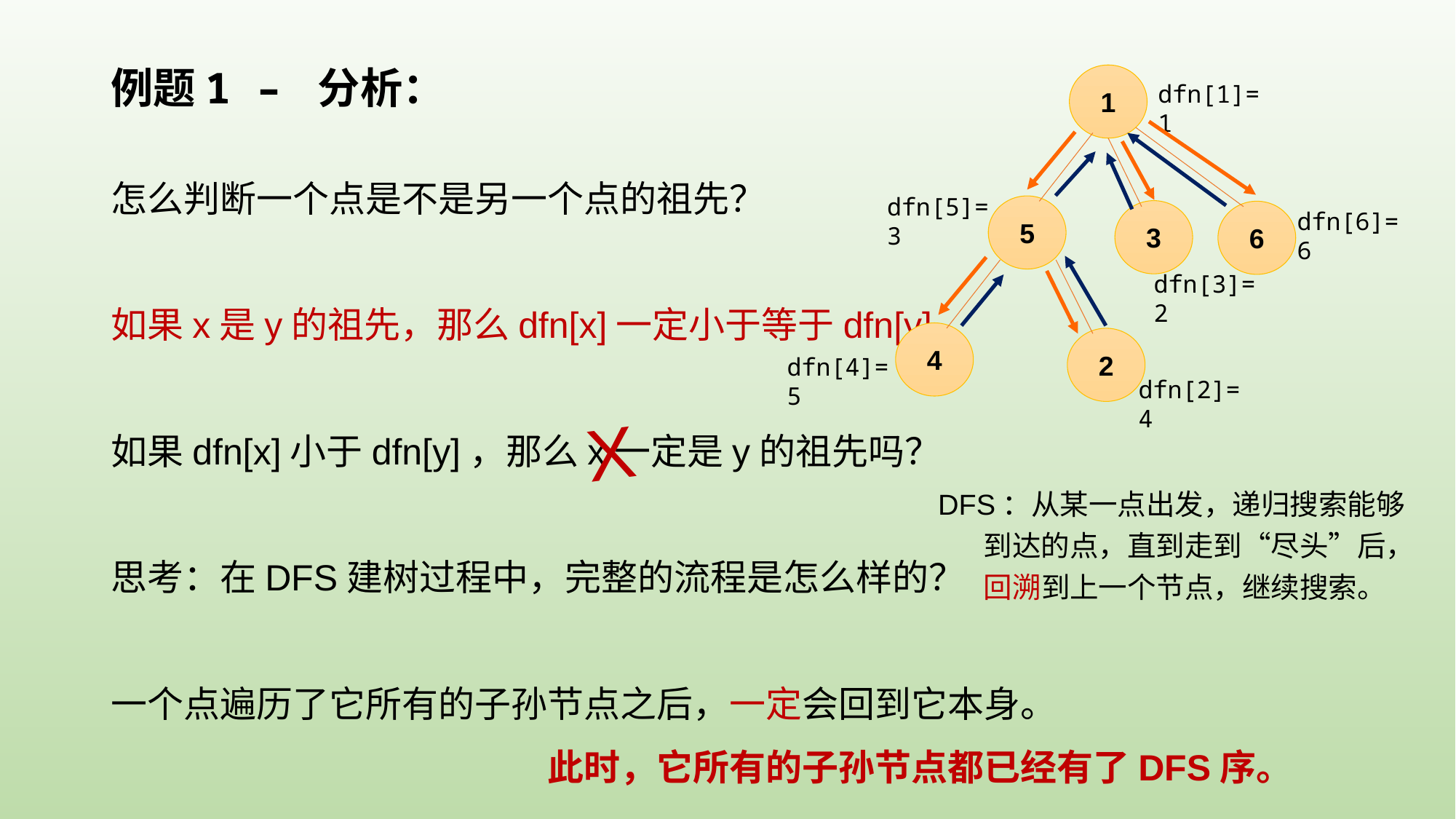

例题1 – 分析：
1
dfn[1]=1

怎么判断一个点是不是另一个点的祖先？

如果x是y的祖先，那么dfn[x]一定小于等于dfn[y]

如果dfn[x]小于dfn[y]，那么x一定是y的祖先吗？

思考：在DFS建树过程中，完整的流程是怎么样的？

一个点遍历了它所有的子孙节点之后，一定会回到它本身。
				此时，它所有的子孙节点都已经有了DFS序。
dfn[5]=3
5
3
dfn[6]=6
6

dfn[3]=2

4
2
dfn[4]=5
dfn[2]=4
X
DFS：从某一点出发，递归搜索能够到达的点，直到走到“尽头”后，回溯到上一个节点，继续搜索。